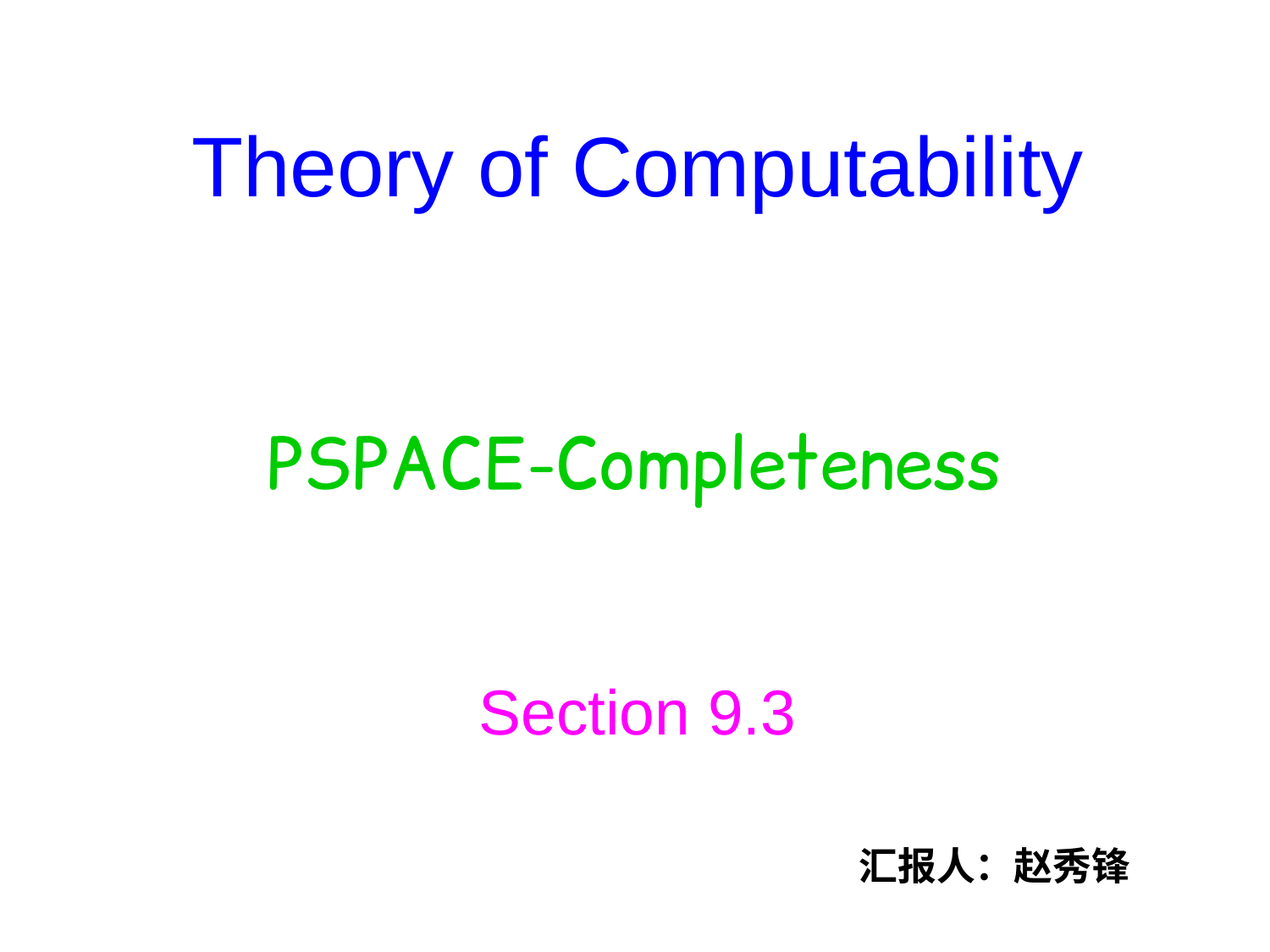

Theory of Computability
# PSPACE-Completeness

Section 9.3
汇报人：赵秀锋